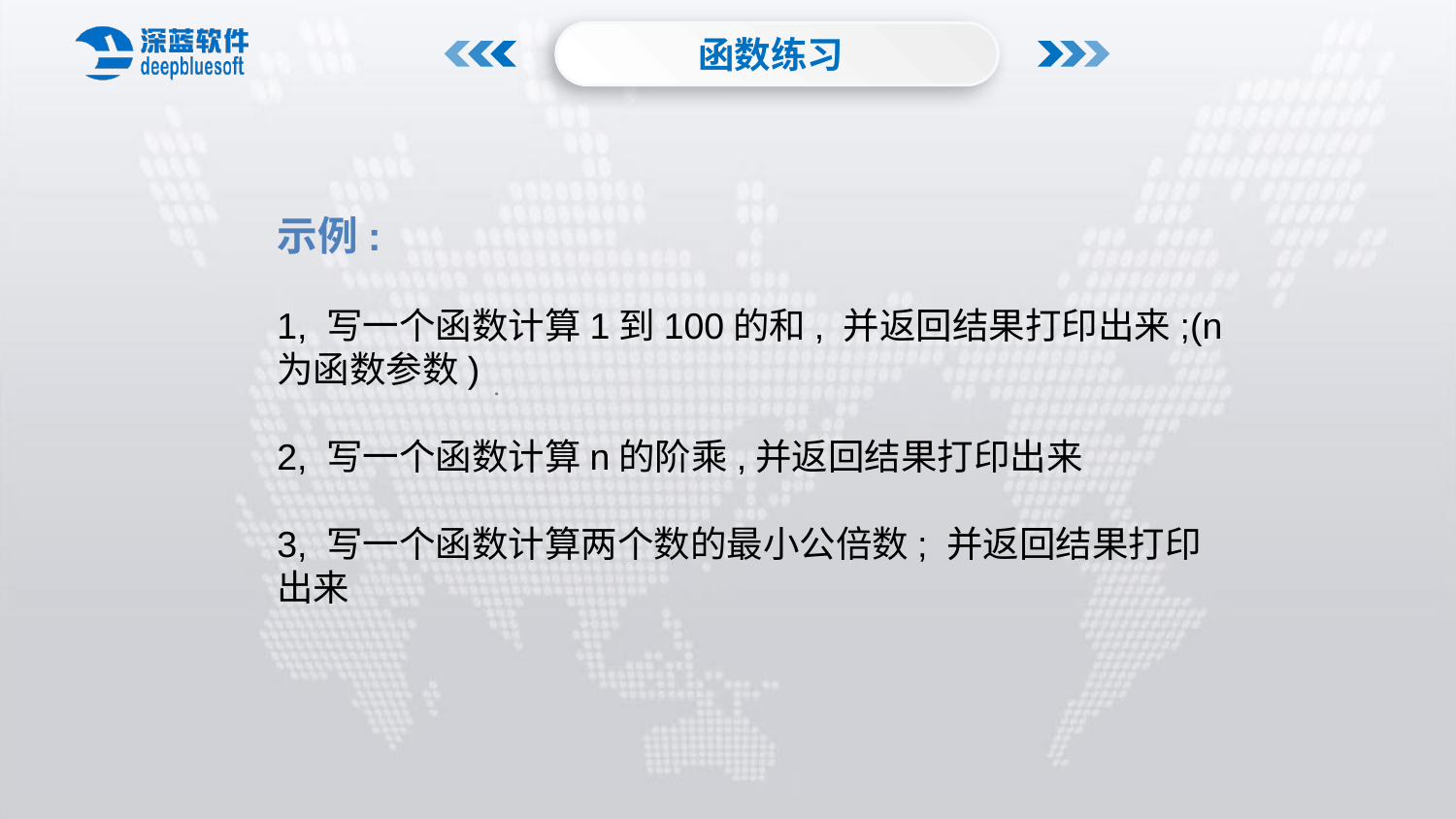

函数练习

示例:

1, 写一个函数计算1到100的和, 并返回结果打印出来;(n为函数参数)

2, 写一个函数计算n的阶乘,并返回结果打印出来

3, 写一个函数计算两个数的最小公倍数; 并返回结果打印出来